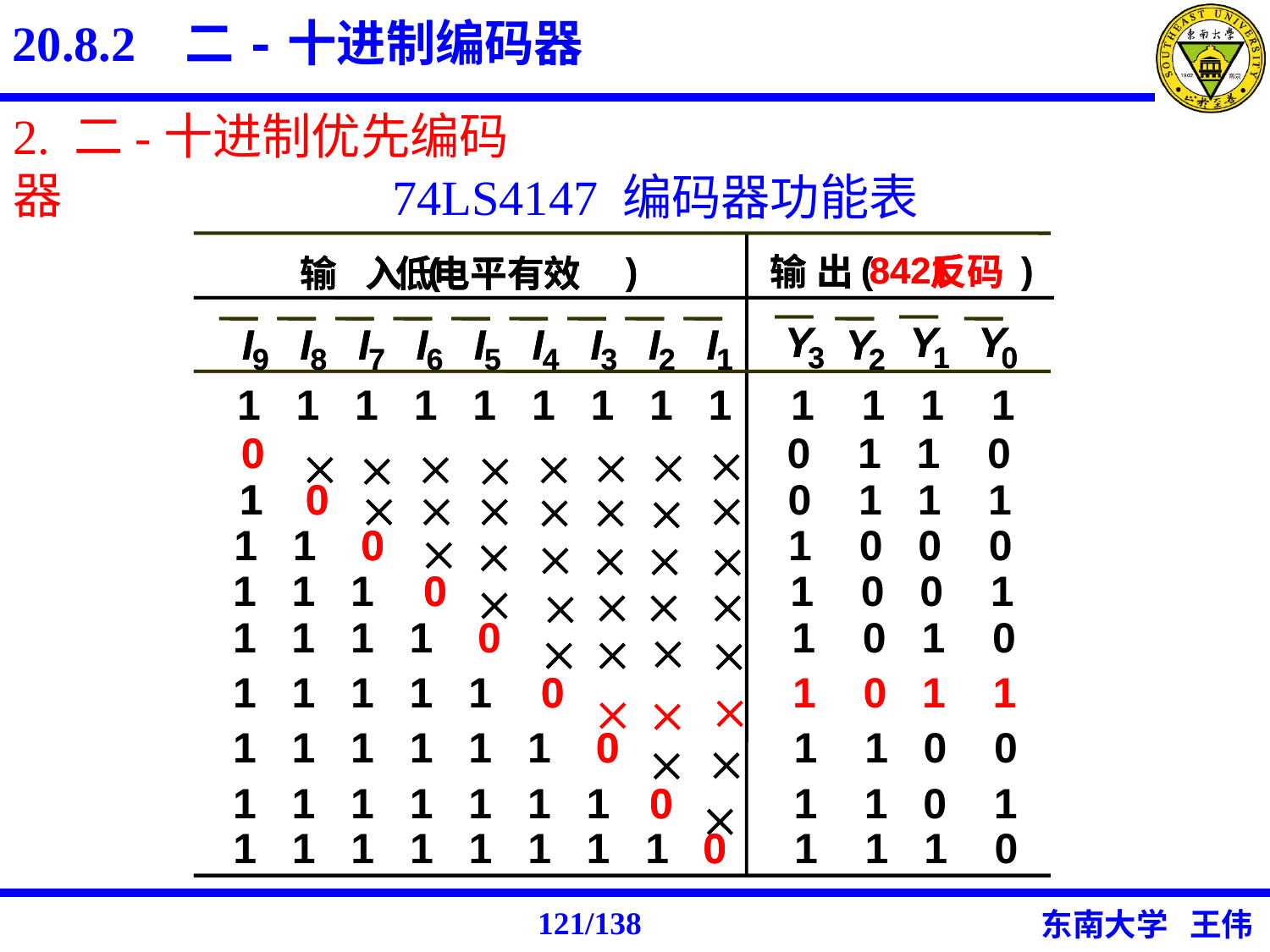

20.8.2   二-十进制编码器
2. 二-十进制优先编码器
74LS4147 编码器功能表

(
(
8421
8421
)
)
(
(
)
)
输
输
出
出
反码
反码
输
输
入
入
低电平有效
低电平有效

Y
Y
Y
Y
Y
Y

I
I
I
I
I
I
I
I
I
I
I
I
I
I
I
I
I
I
Y
Y

3
3
1
1
0
0
9
9
8
8
7
7
6
6
5
5
4
4
3
3
2
2
1
1
2
2

1   1   1   1   1   1   1   1   1     1    1   1    1
0
0
0    1   1    0
×
×
×
×
×
×
×
×
1
1
0
0
0    1   1    1
×
×
×
×
×
×
×
1   1
0
0
1    0   0    0
×
×
×
×
×
×
1   1   1
0
0
1    0   0    1
×
×
×
×
×
1   1   1   1
0
1    0   1    0
×
×
×
×
1   1   1   1   1
0
0
1    0   1    1
×
×
×
1   1   1   1   1   1
0
0
1    1   0    0
×
×
1   1   1   1   1   1   1
0
0
1    1   0    1
×
1   1   1   1   1   1   1   1
0
0
1    1   1    0